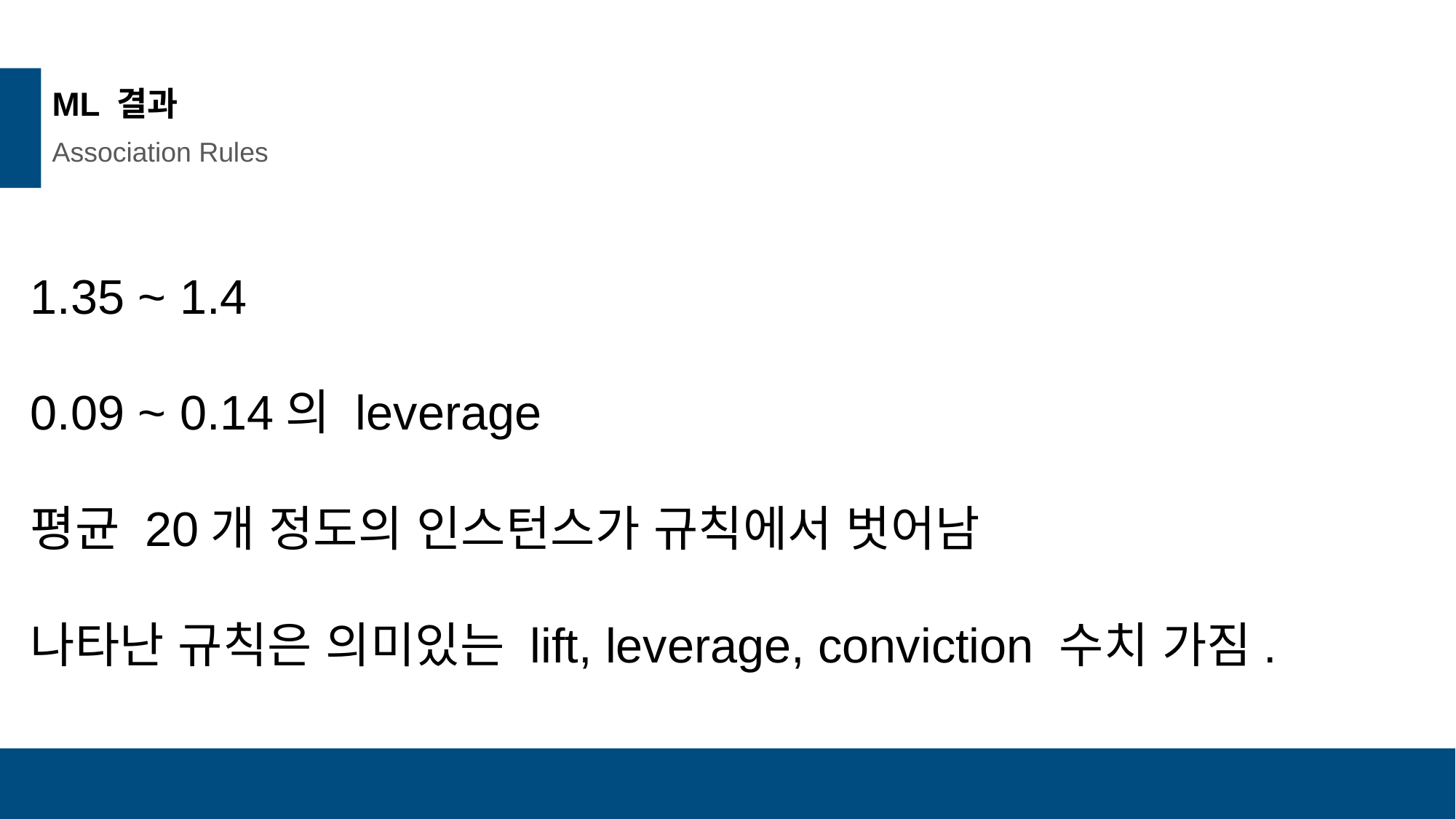

ML 결과
Association Rules
1.35 ~ 1.4

0.09 ~ 0.14의 leverage

평균 20개 정도의 인스턴스가 규칙에서 벗어남

나타난 규칙은 의미있는 lift, leverage, conviction 수치 가짐.